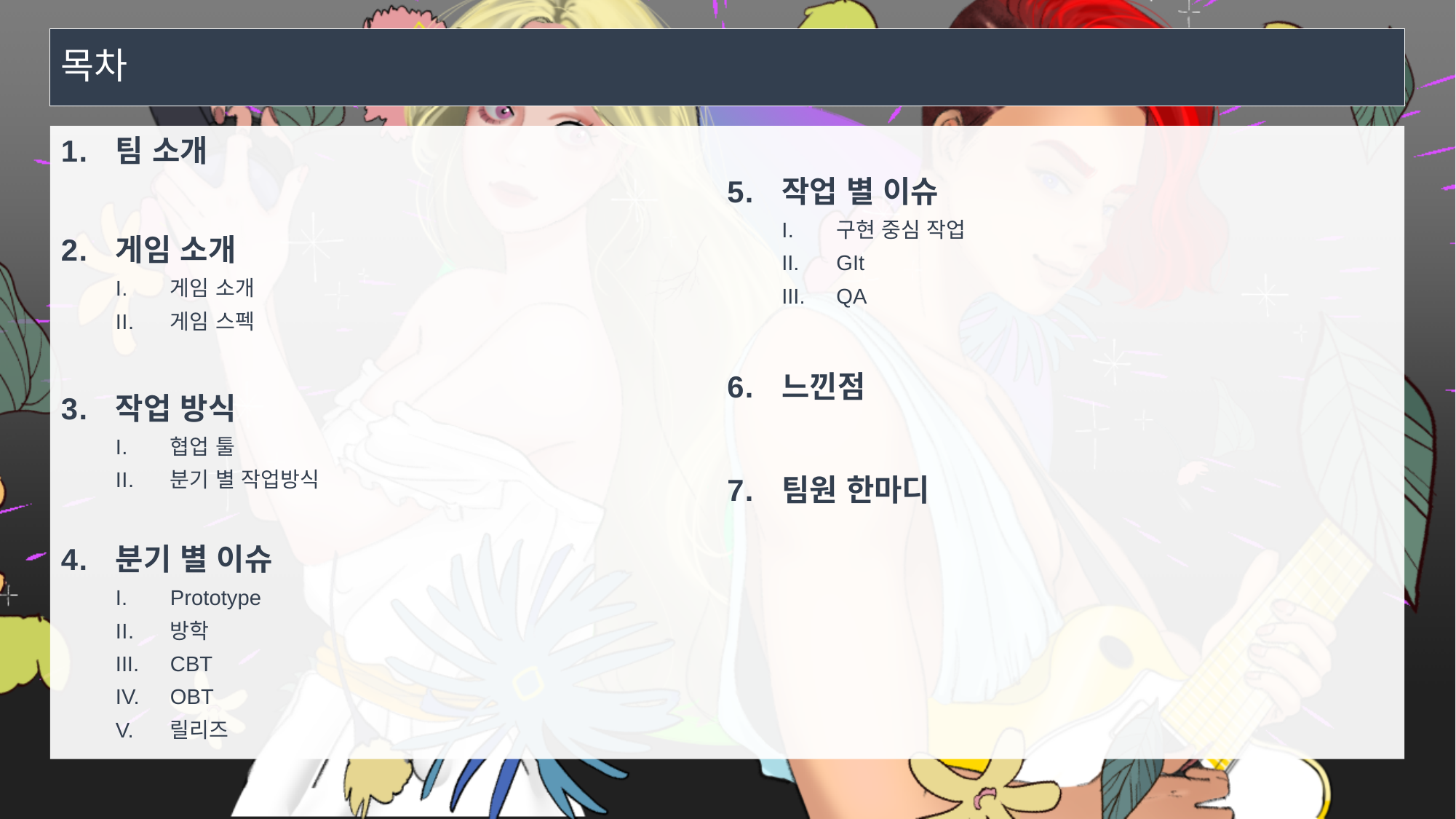

# 목차
팀 소개

게임 소개
게임 소개
게임 스펙

작업 방식
협업 툴
분기 별 작업방식

분기 별 이슈
Prototype
방학
CBT
OBT
릴리즈

작업 별 이슈
구현 중심 작업
GIt
QA

느낀점

팀원 한마디